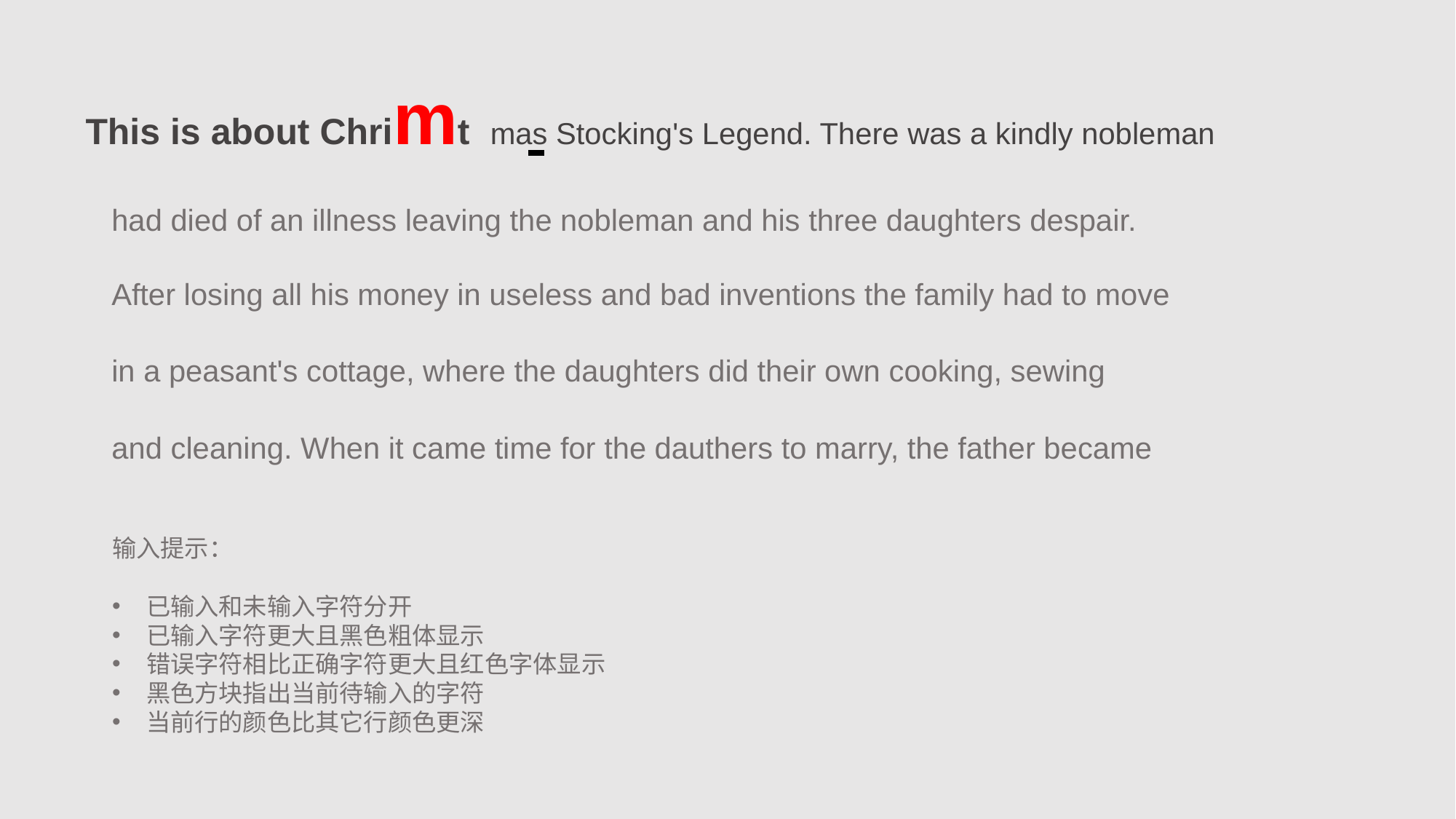

This is about Chrimt  mas Stocking's Legend. There was a kindly nobleman

had died of an illness leaving the nobleman and his three daughters despair.
After losing all his money in useless and bad inventions the family had to move
in a peasant's cottage, where the daughters did their own cooking, sewing
and cleaning. When it came time for the dauthers to marry, the father became
输入提示：

已输入和未输入字符分开
已输入字符更大且黑色粗体显示
错误字符相比正确字符更大且红色字体显示
黑色方块指出当前待输入的字符
当前行的颜色比其它行颜色更深